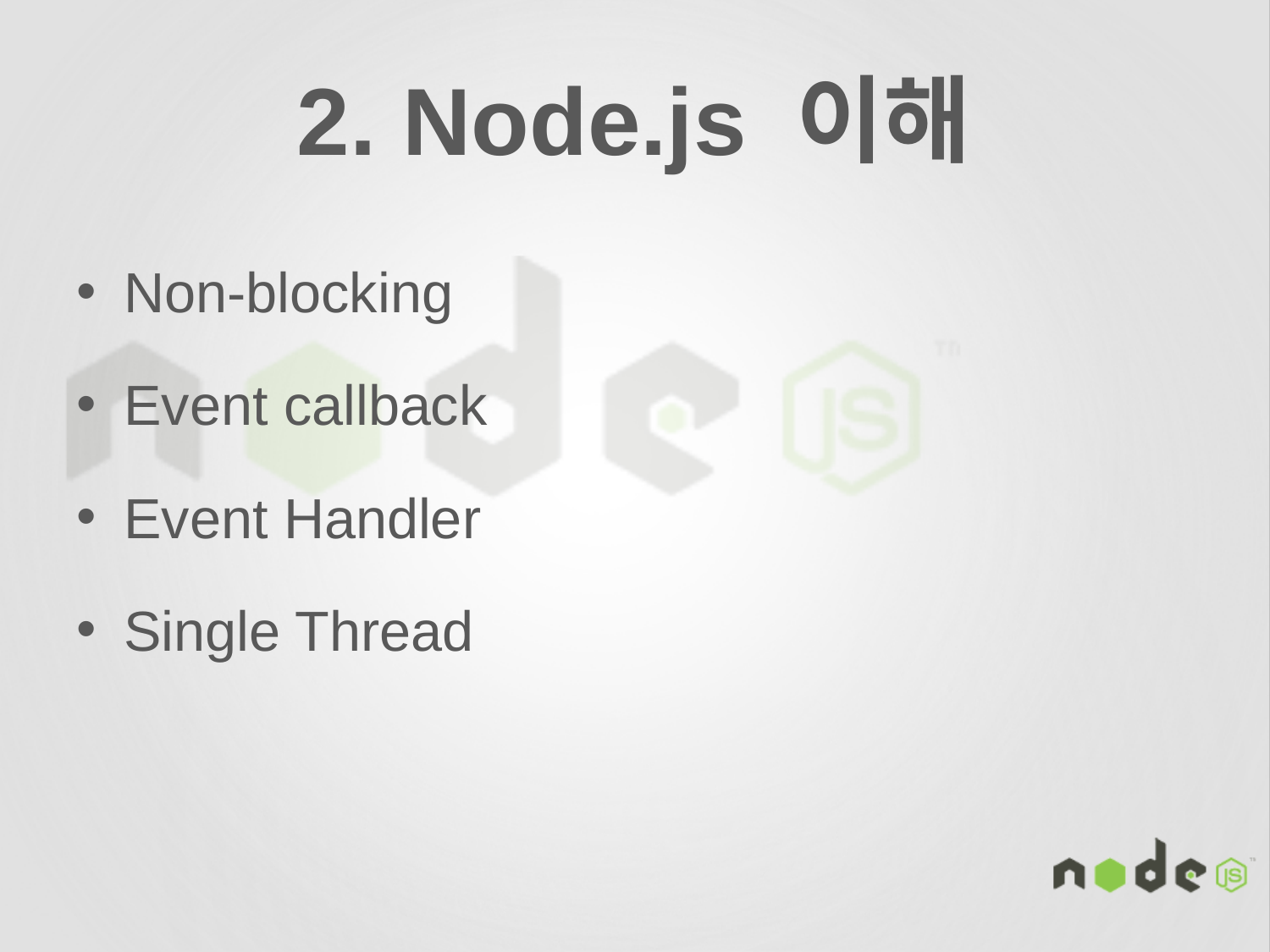

# 2. Node.js 이해
Non-blocking
Event callback
Event Handler
Single Thread